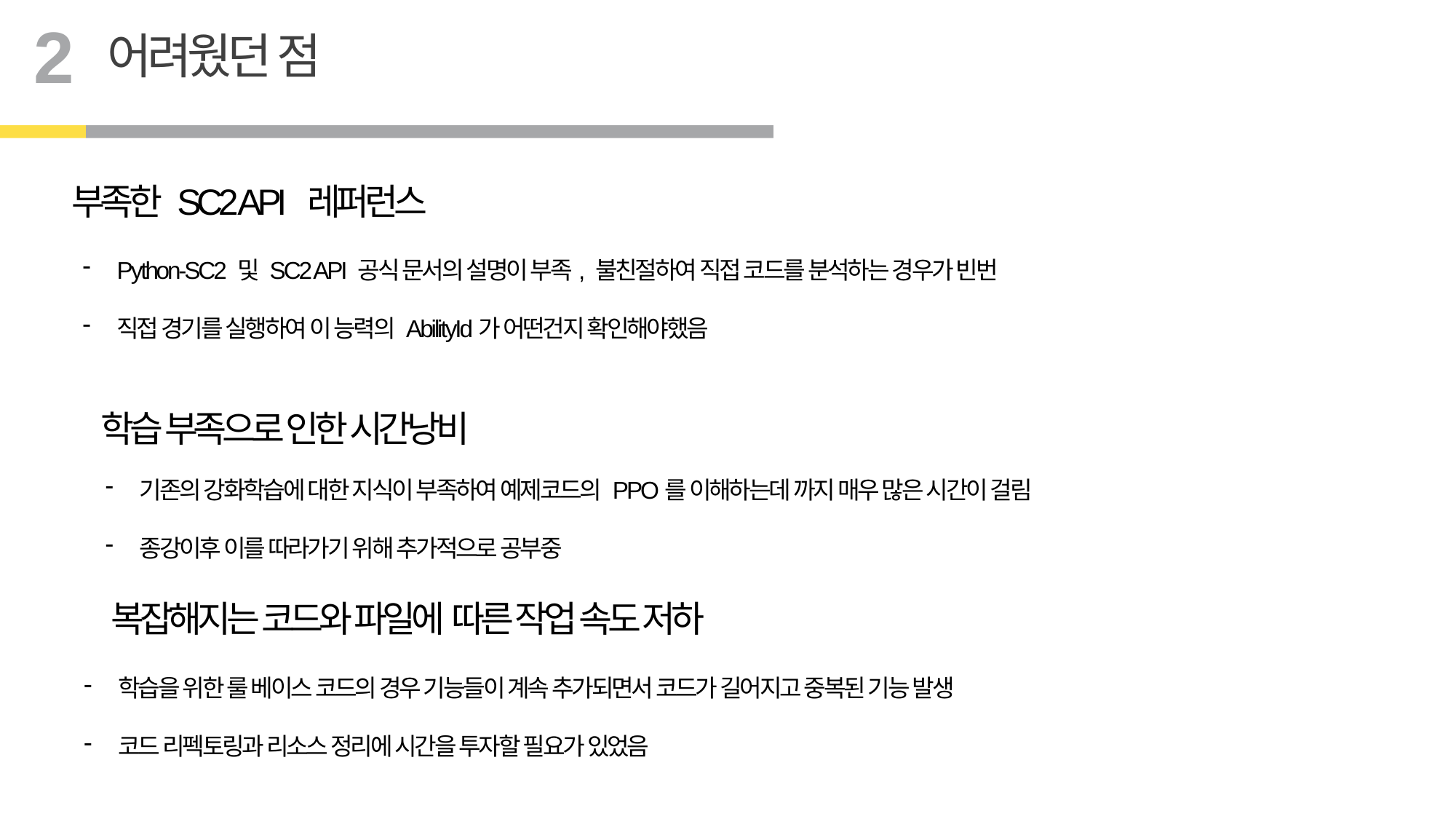

2
어려웠던 점

부족한 SC2 API  레퍼런스
Python-SC2 및 SC2 API 공식 문서의 설명이 부족, 불친절하여 직접 코드를 분석하는 경우가 빈번

직접 경기를 실행하여 이 능력의 AbilityId가 어떤건지 확인해야했음

학습 부족으로 인한 시간낭비
기존의 강화학습에 대한 지식이 부족하여 예제코드의 PPO를 이해하는데 까지 매우 많은 시간이 걸림

종강이후 이를 따라가기 위해 추가적으로 공부중
복잡해지는 코드와 파일에  따른 작업 속도 저하
학습을 위한 룰 베이스 코드의 경우 기능들이 계속 추가되면서 코드가 길어지고 중복된 기능 발생

코드 리펙토링과 리소스 정리에 시간을 투자할 필요가 있었음